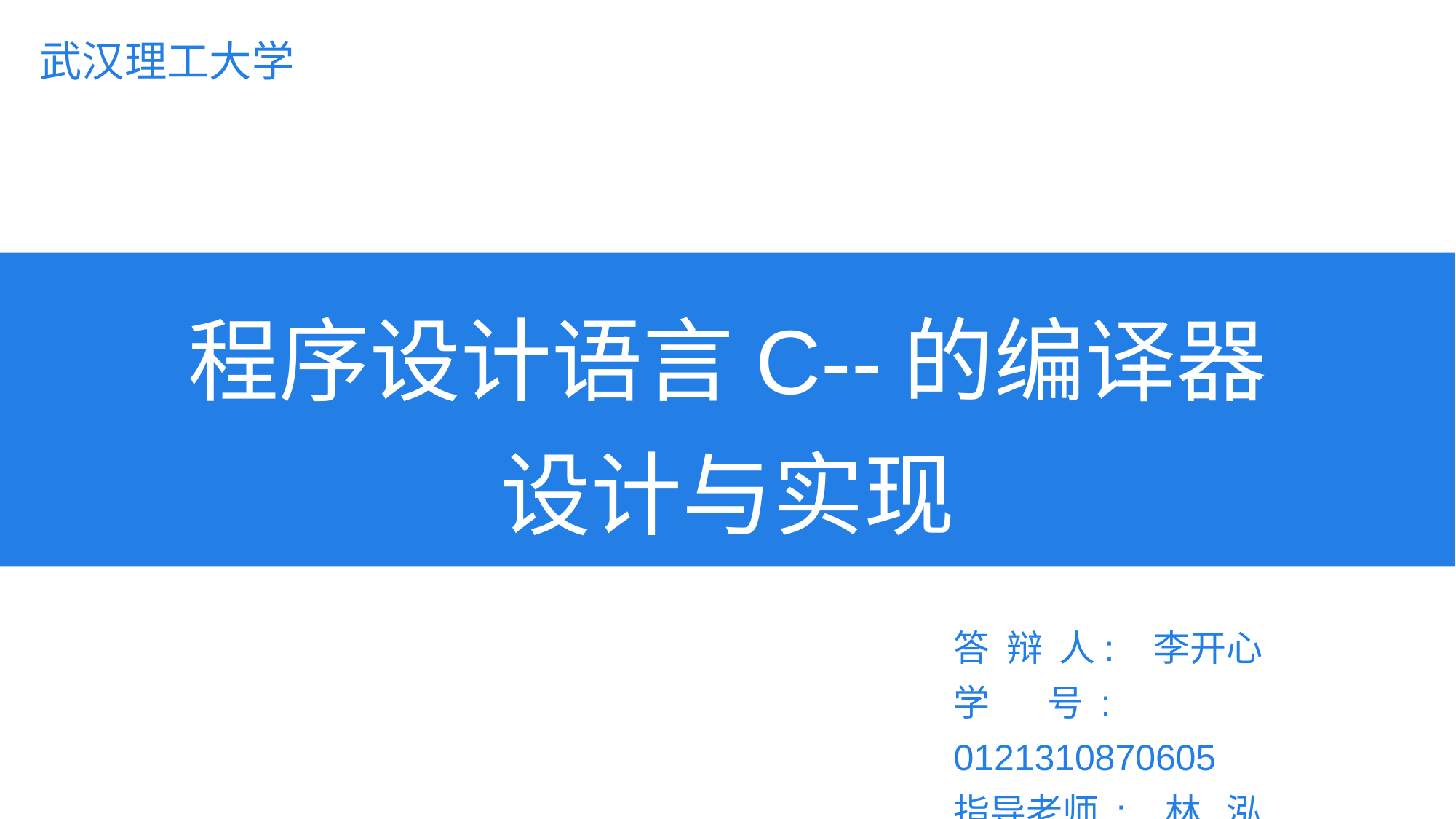

武汉理工大学

程序设计语言C--的编译器
设计与实现
答  辩  人:   李开心
学       号 :   0121310870605
指导老师 :   林   泓